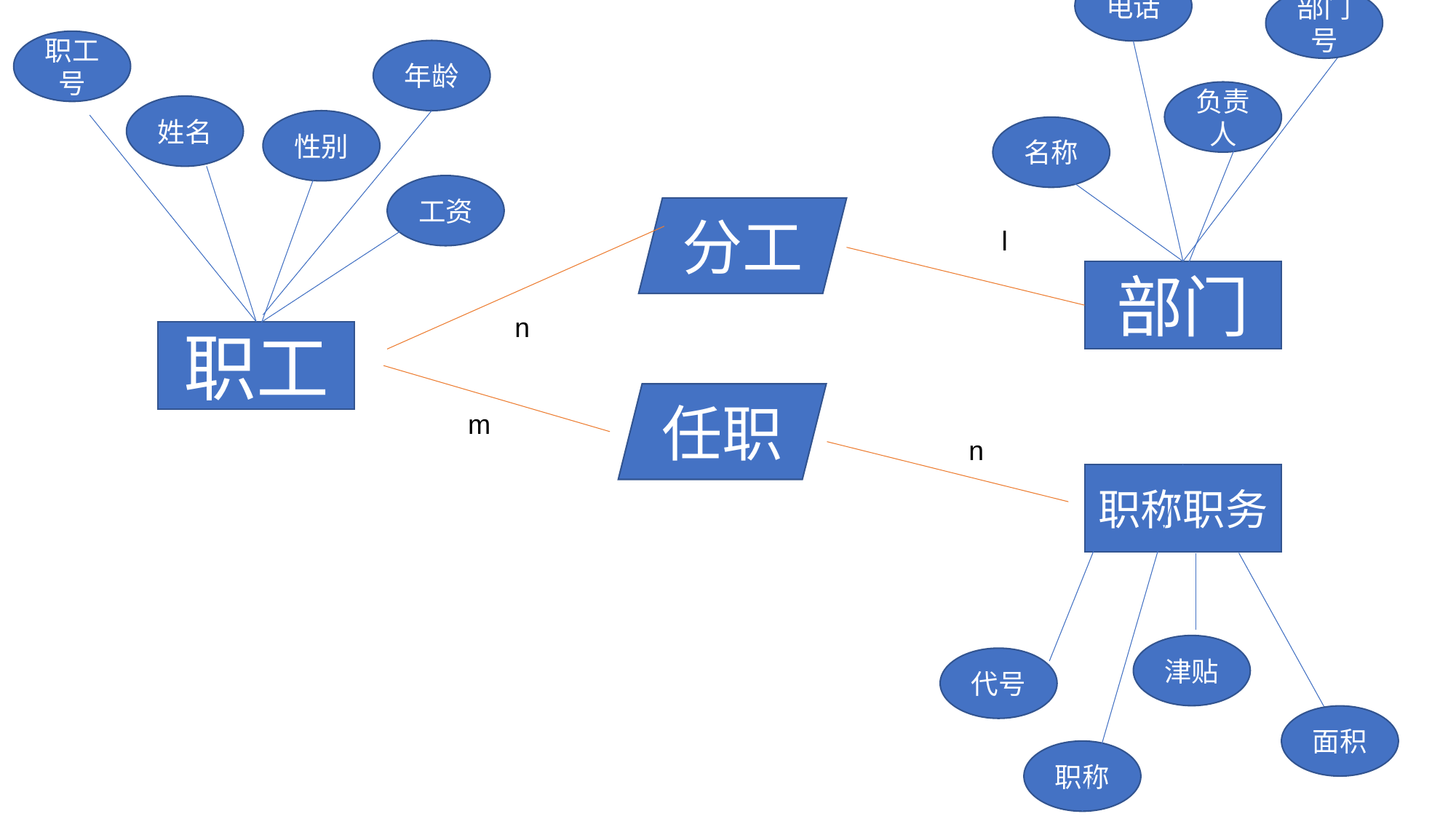

电话
部门号
职工号
年龄
负责人
姓名
性别
名称
工资
分工
l
部门
n
职工
任职
m
n
职称职务
津贴
代号
面积
职称